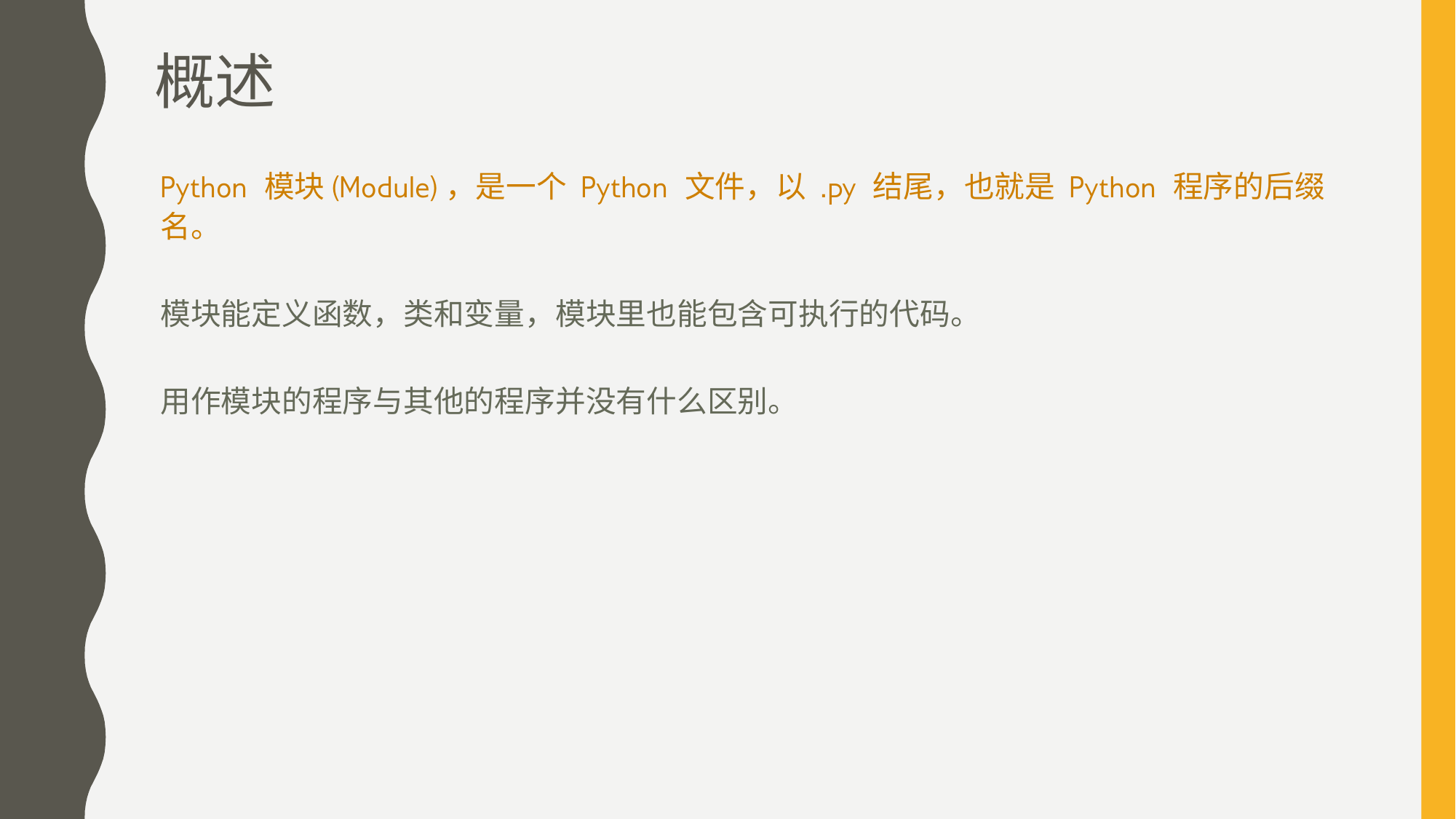

# 概述
Python 模块(Module)，是一个 Python 文件，以 .py 结尾，也就是 Python 程序的后缀名。

模块能定义函数，类和变量，模块里也能包含可执行的代码。

用作模块的程序与其他的程序并没有什么区别。